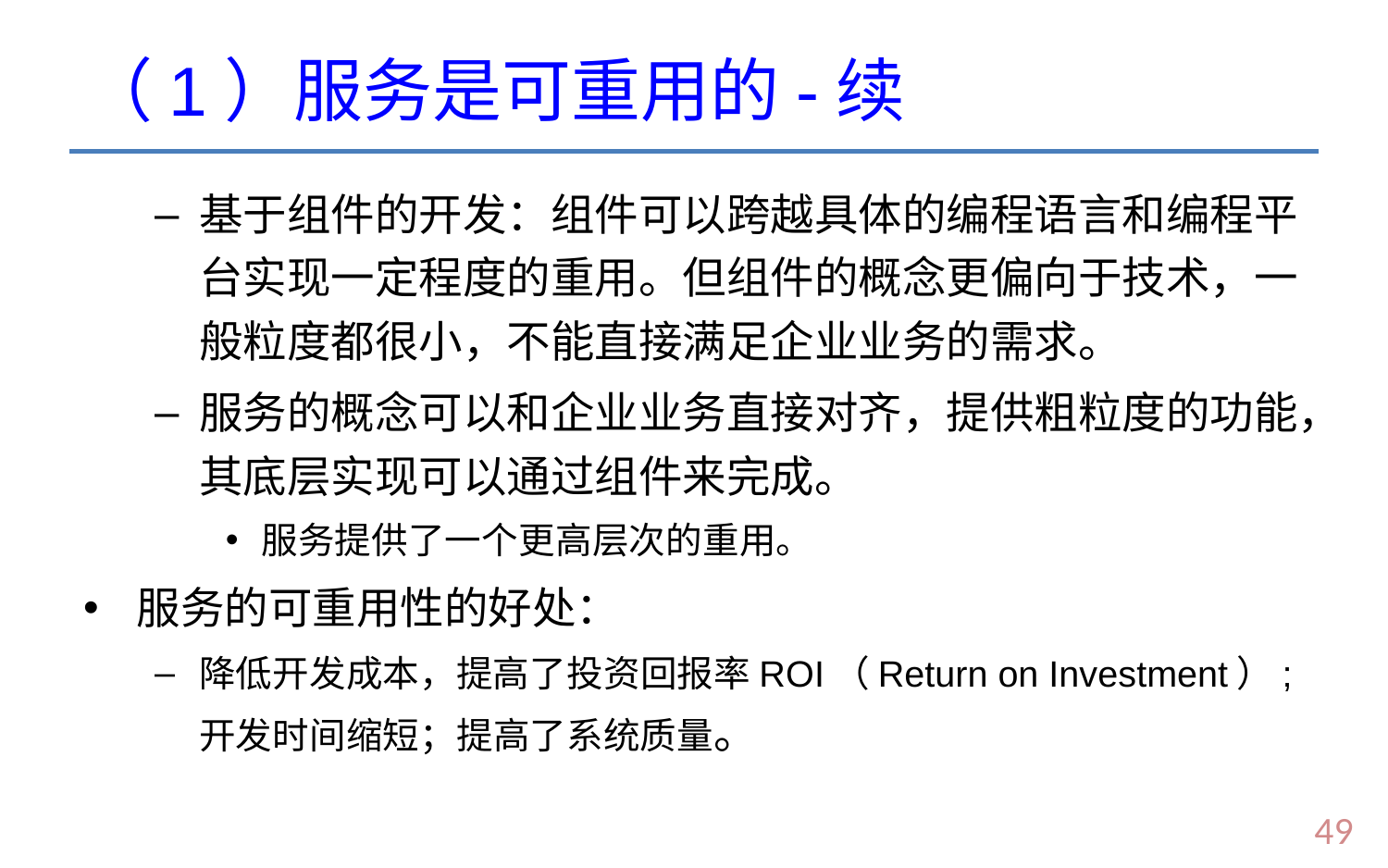

# （1）服务是可重用的-续
基于组件的开发：组件可以跨越具体的编程语言和编程平台实现一定程度的重用。但组件的概念更偏向于技术，一般粒度都很小，不能直接满足企业业务的需求。
服务的概念可以和企业业务直接对齐，提供粗粒度的功能，其底层实现可以通过组件来完成。
服务提供了一个更高层次的重用。
服务的可重用性的好处：
降低开发成本，提高了投资回报率ROI（Return on Investment）;开发时间缩短；提高了系统质量。
49